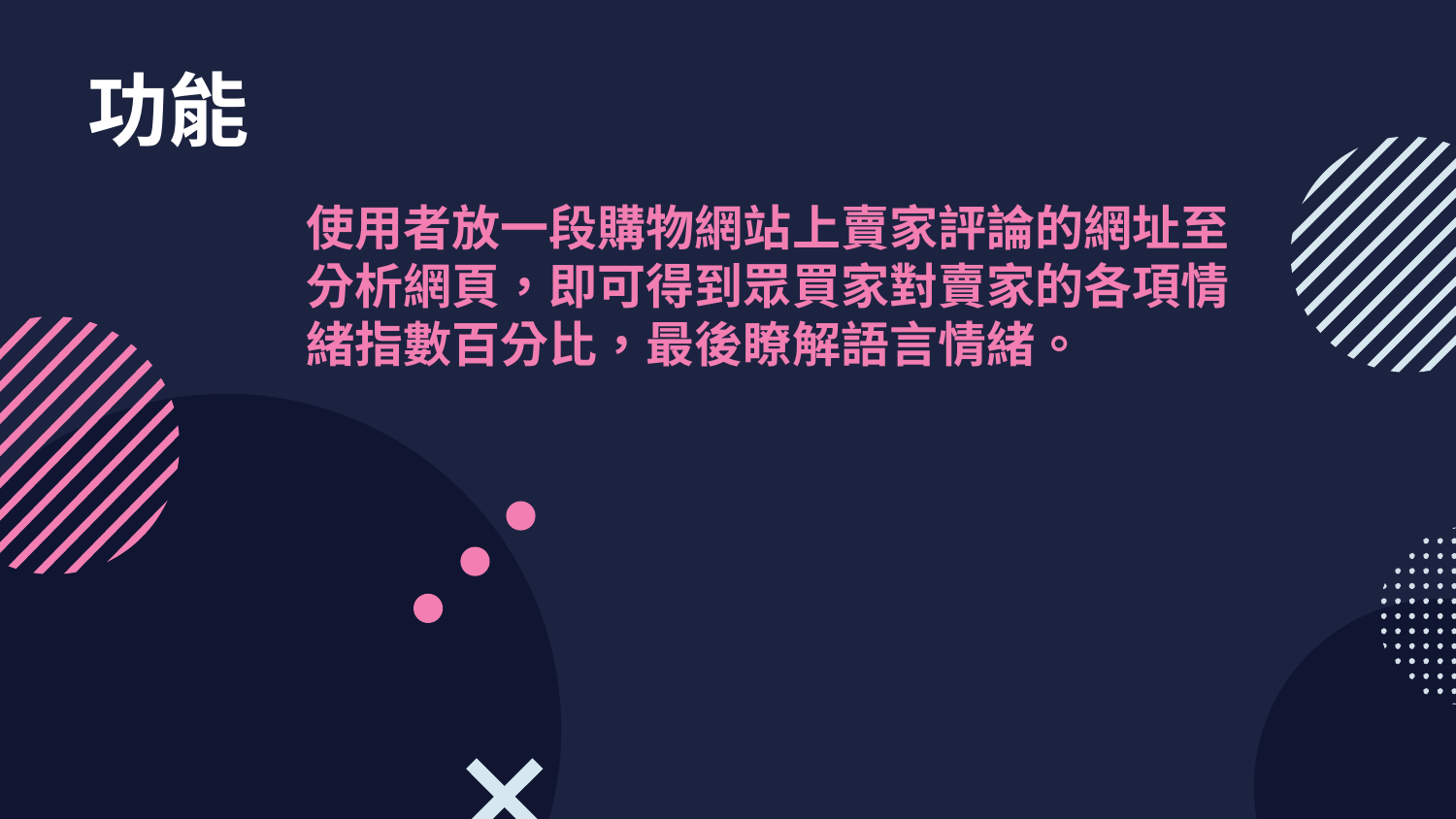

# 功能

使用者放一段購物網站上賣家評論的網址至分析網頁，即可得到眾買家對賣家的各項情緒指數百分比，最後瞭解語言情緒。